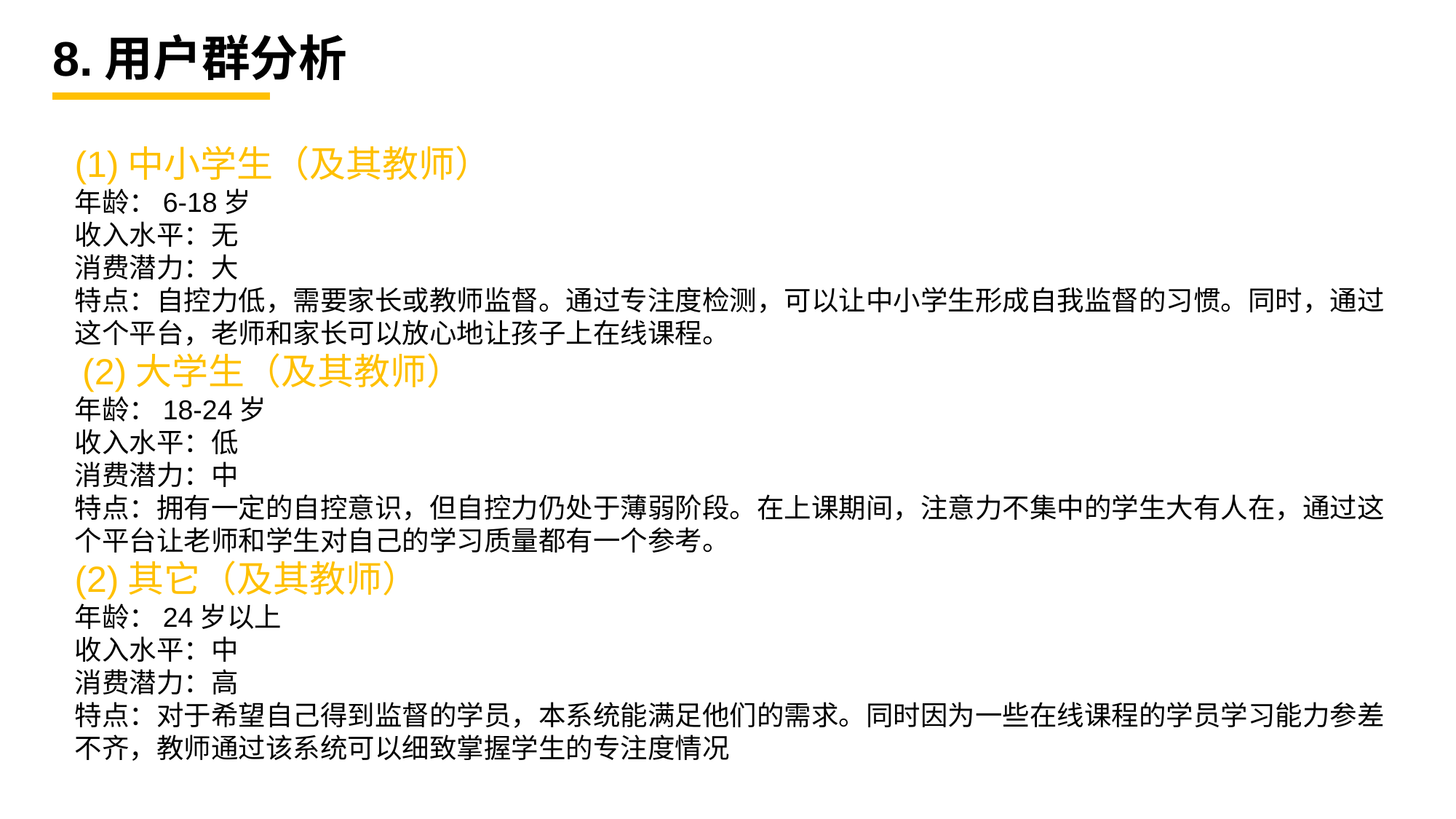

# 8.用户群分析
(1)中小学生（及其教师）
年龄：6-18岁
收入水平：无
消费潜力：大
特点：自控力低，需要家长或教师监督。通过专注度检测，可以让中小学生形成自我监督的习惯。同时，通过这个平台，老师和家长可以放心地让孩子上在线课程。
 (2)大学生（及其教师）
年龄：18-24岁
收入水平：低
消费潜力：中
特点：拥有一定的自控意识，但自控力仍处于薄弱阶段。在上课期间，注意力不集中的学生大有人在，通过这个平台让老师和学生对自己的学习质量都有一个参考。
(2)其它（及其教师）
年龄：24岁以上
收入水平：中
消费潜力：高
特点：对于希望自己得到监督的学员，本系统能满足他们的需求。同时因为一些在线课程的学员学习能力参差不齐，教师通过该系统可以细致掌握学生的专注度情况